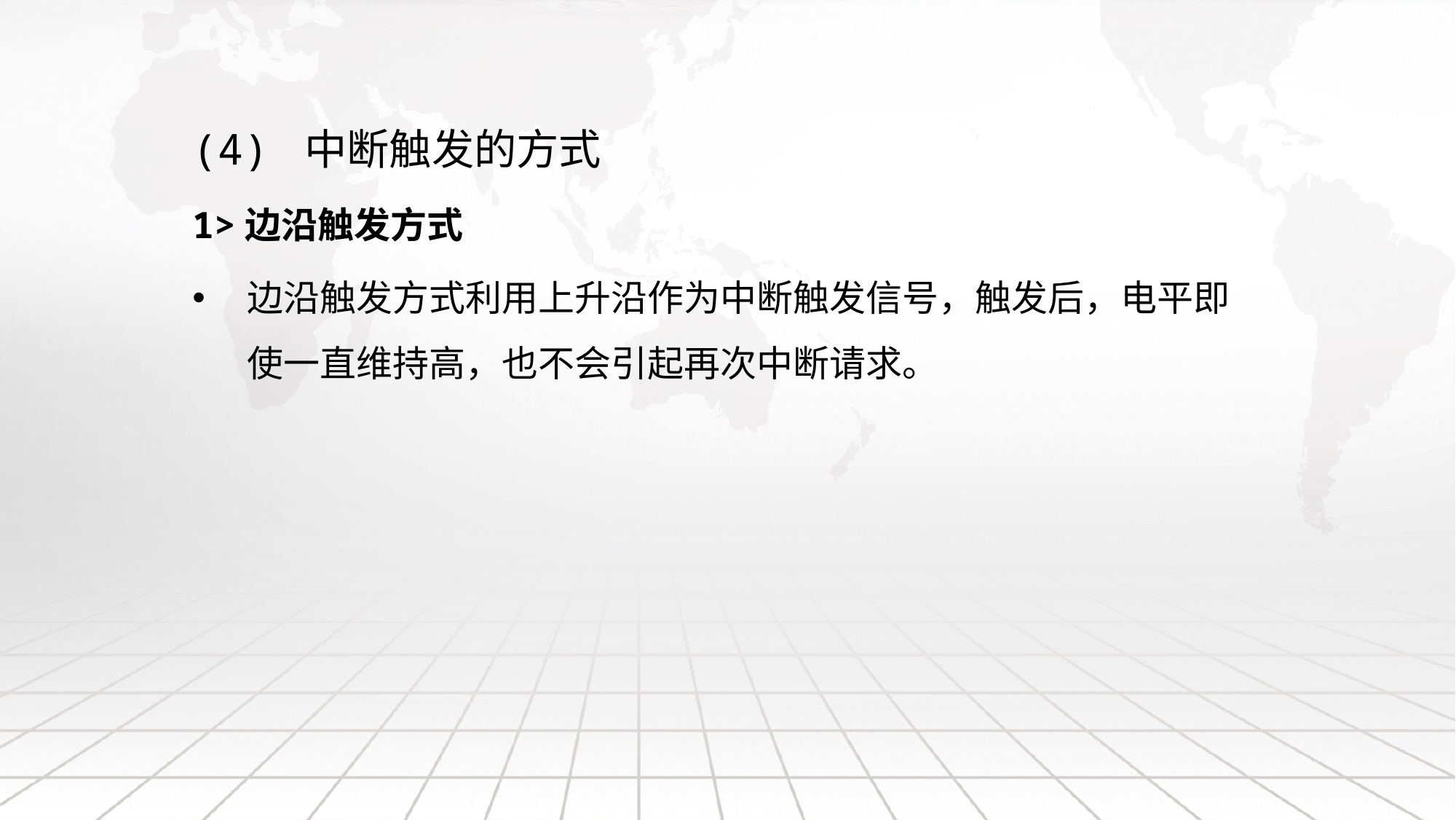

(4) 中断触发的方式
1>边沿触发方式
边沿触发方式利用上升沿作为中断触发信号，触发后，电平即使一直维持高，也不会引起再次中断请求。